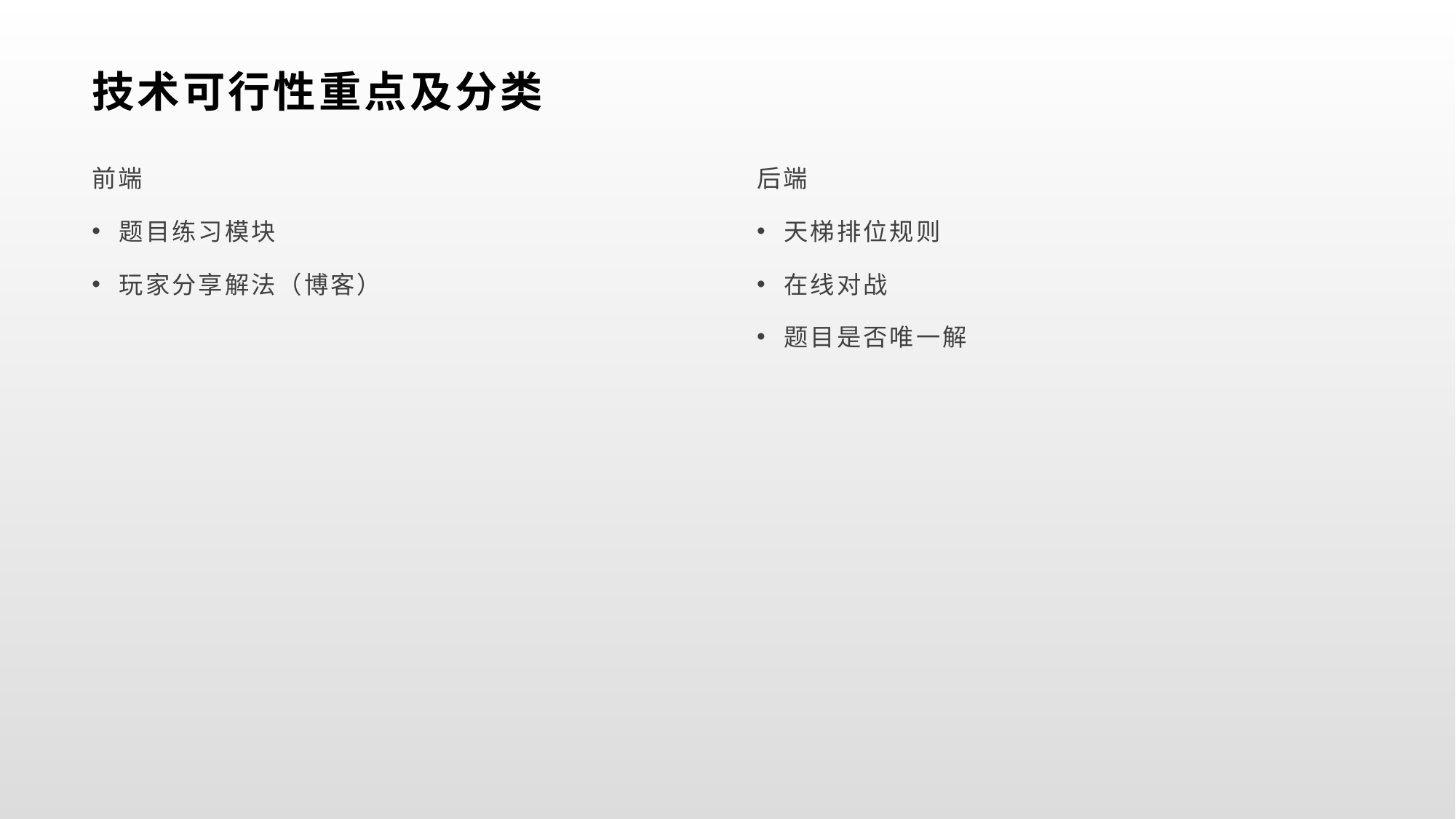

# 技术可行性重点及分类
前端
题目练习模块
玩家分享解法（博客）

后端
天梯排位规则
在线对战
题目是否唯一解